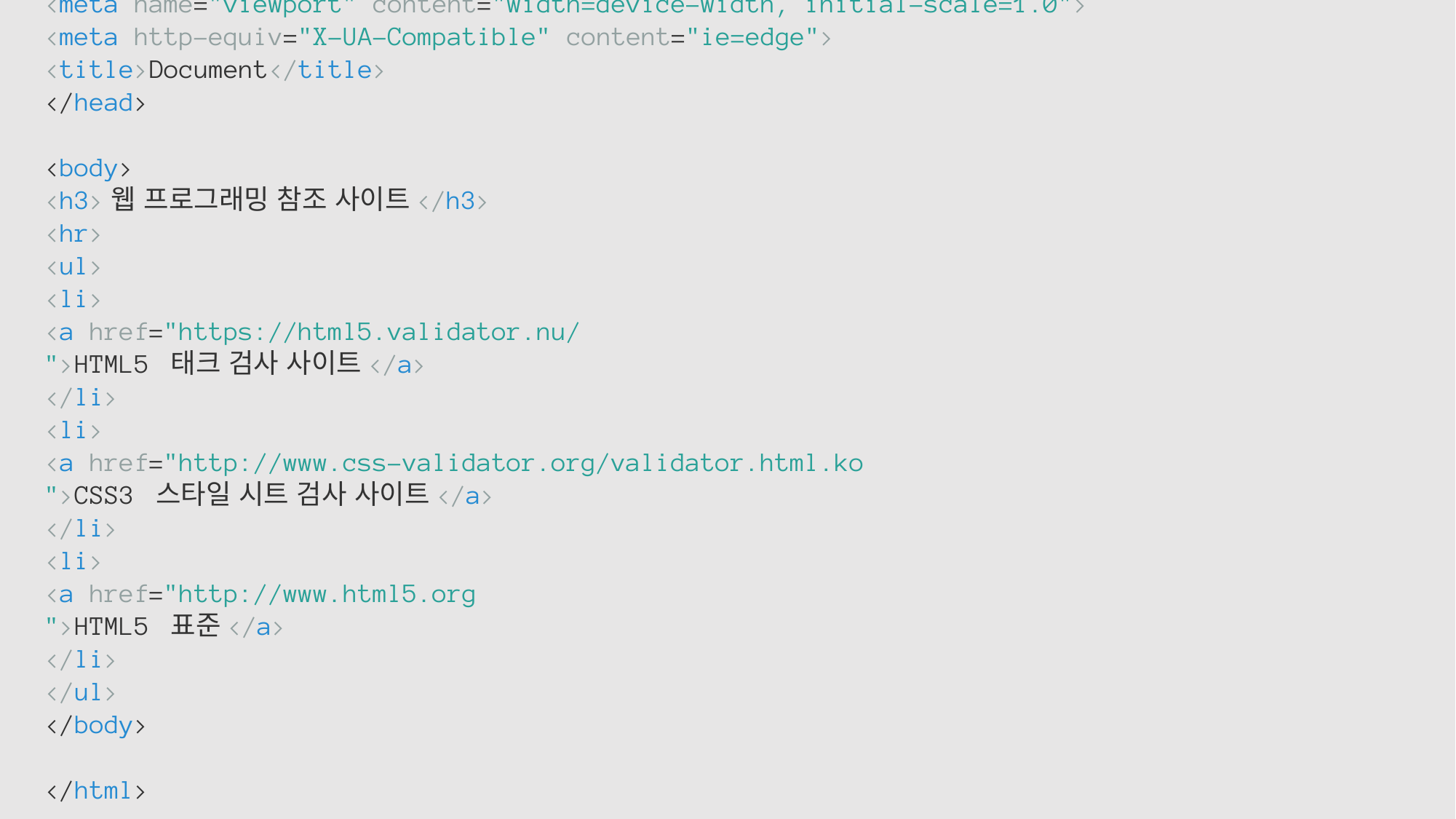

<!DOCTYPE html>
<html lang="en">
<head>
<meta charset="UTF-8">
<meta name="viewport" content="width=device-width, initial-scale=1.0">
<meta http-equiv="X-UA-Compatible" content="ie=edge">
<title>Document</title>
</head>
<body>
<h3>웹 프로그래밍 참조 사이트</h3>
<hr>
<ul>
<li>
<a href="https://html5.validator.nu/
">HTML5 태크 검사 사이트</a>
</li>
<li>
<a href="http://www.css-validator.org/validator.html.ko
">CSS3 스타일 시트 검사 사이트</a>
</li>
<li>
<a href="http://www.html5.org
">HTML5 표준</a>
</li>
</ul>
</body>
</html>